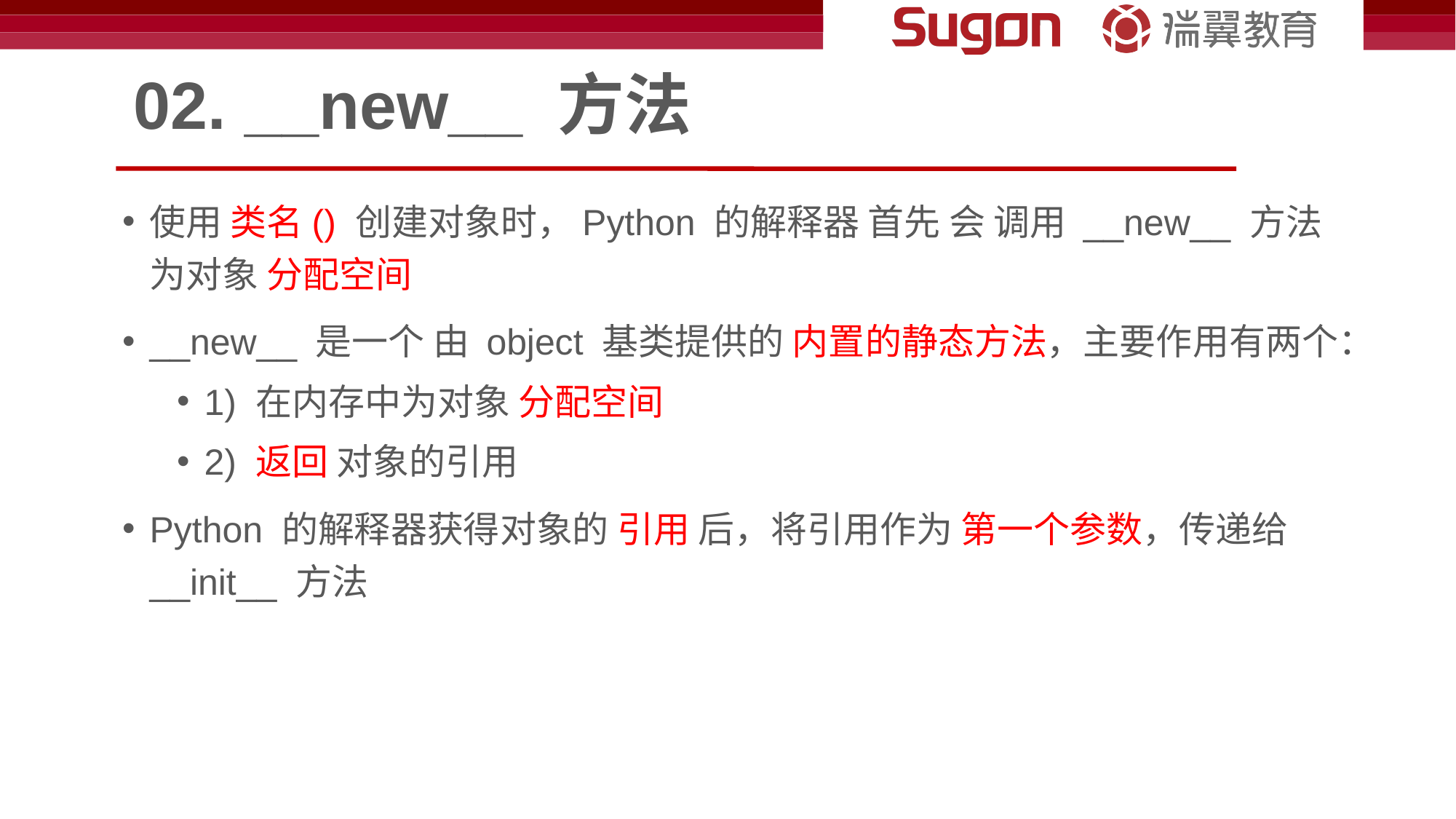

# 02. __new__ 方法
使用 类名() 创建对象时，Python 的解释器 首先 会 调用 __new__ 方法为对象 分配空间
__new__ 是一个 由 object 基类提供的 内置的静态方法，主要作用有两个：
1) 在内存中为对象 分配空间
2) 返回 对象的引用
Python 的解释器获得对象的 引用 后，将引用作为 第一个参数，传递给 __init__ 方法